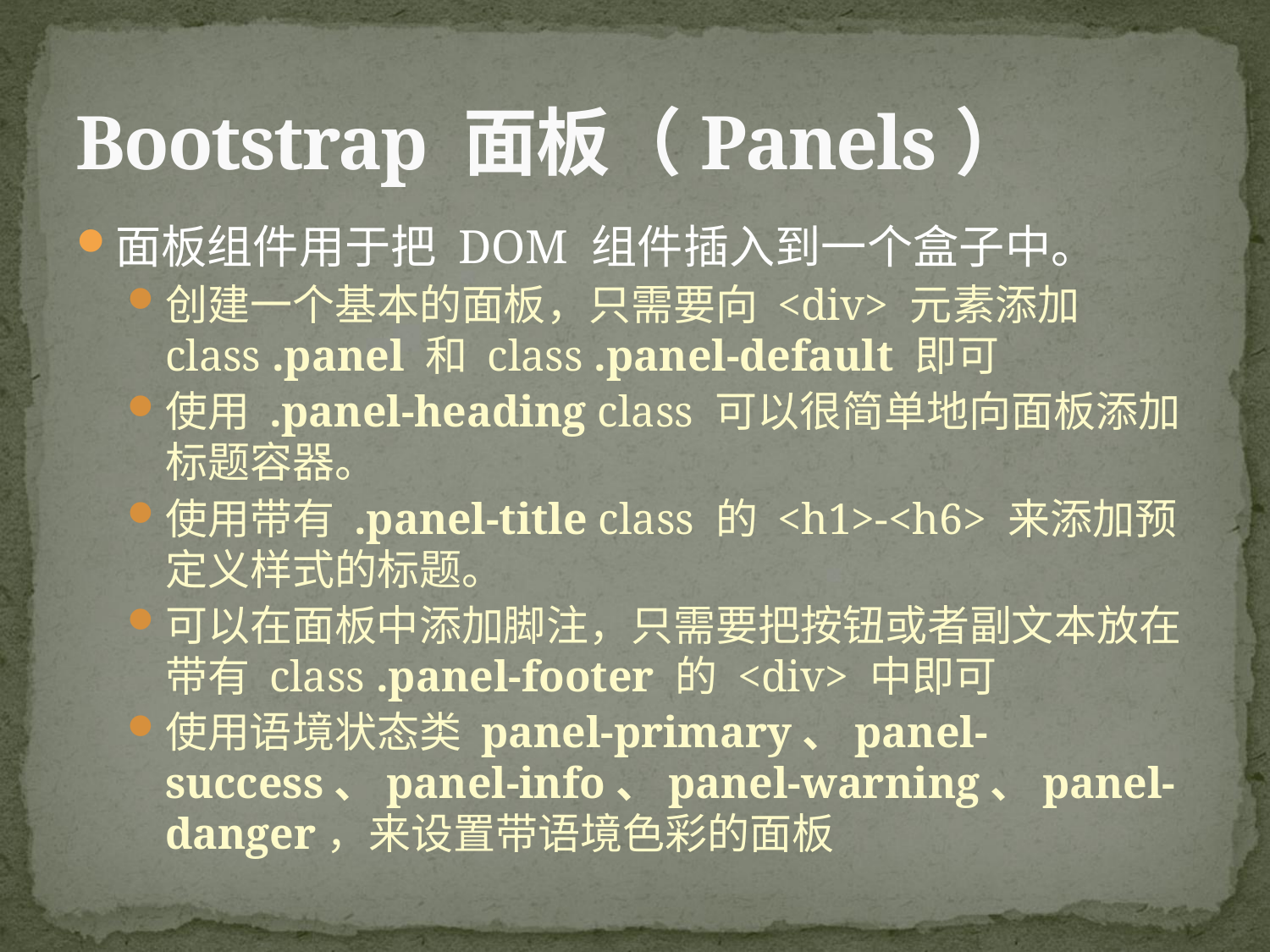

# Bootstrap 面板（Panels）
面板组件用于把 DOM 组件插入到一个盒子中。
创建一个基本的面板，只需要向 <div> 元素添加 class .panel 和 class .panel-default 即可
使用 .panel-heading class 可以很简单地向面板添加标题容器。
使用带有 .panel-title class 的 <h1>-<h6> 来添加预定义样式的标题。
可以在面板中添加脚注，只需要把按钮或者副文本放在带有 class .panel-footer 的 <div> 中即可
使用语境状态类 panel-primary、panel-success、panel-info、panel-warning、panel-danger，来设置带语境色彩的面板